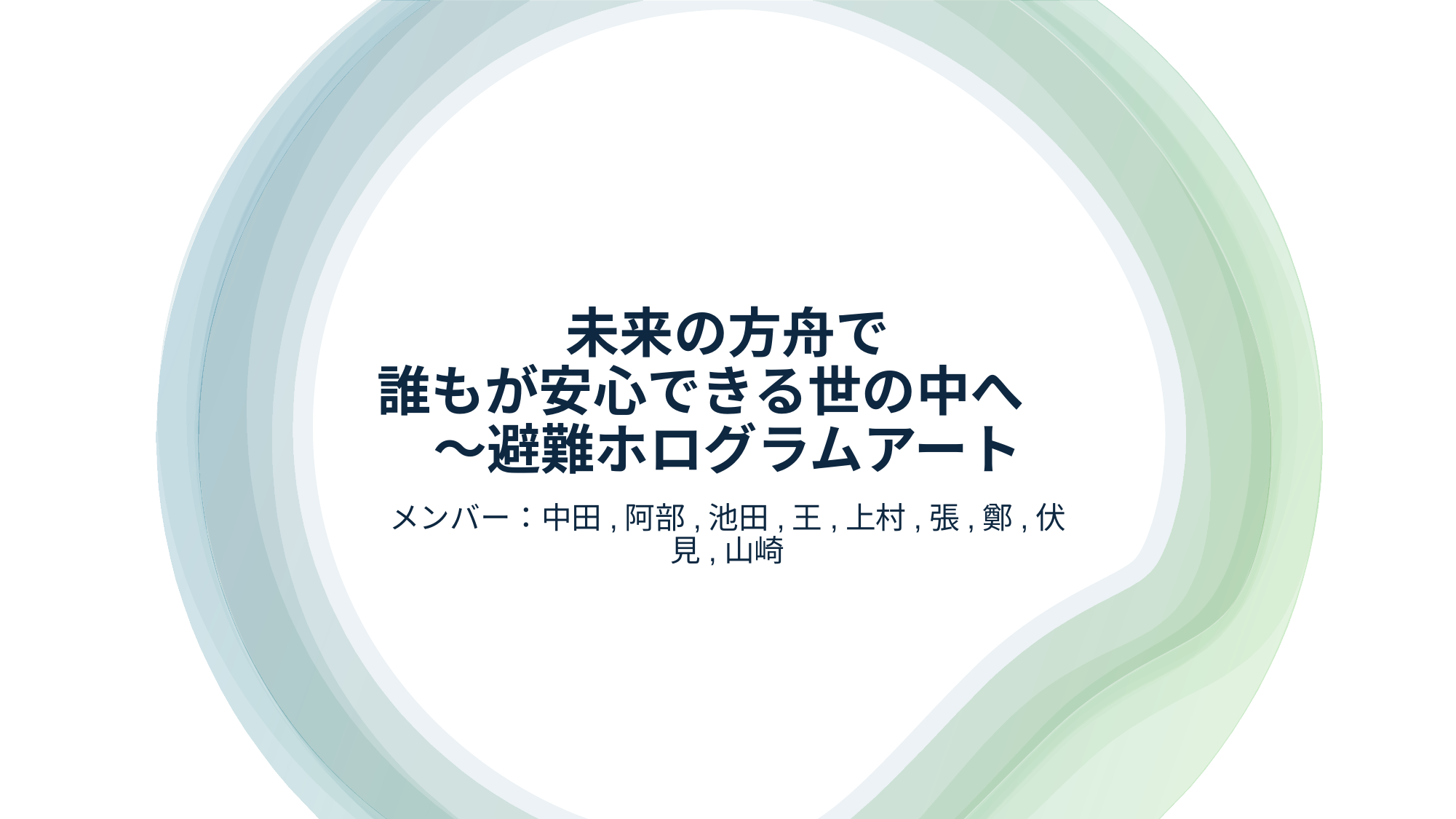

# 未来の方舟で 誰もが安心できる世の中へ　 〜避難ホログラムアート
メンバー：中田,阿部,池田,王,上村,張,鄭,伏見,山崎